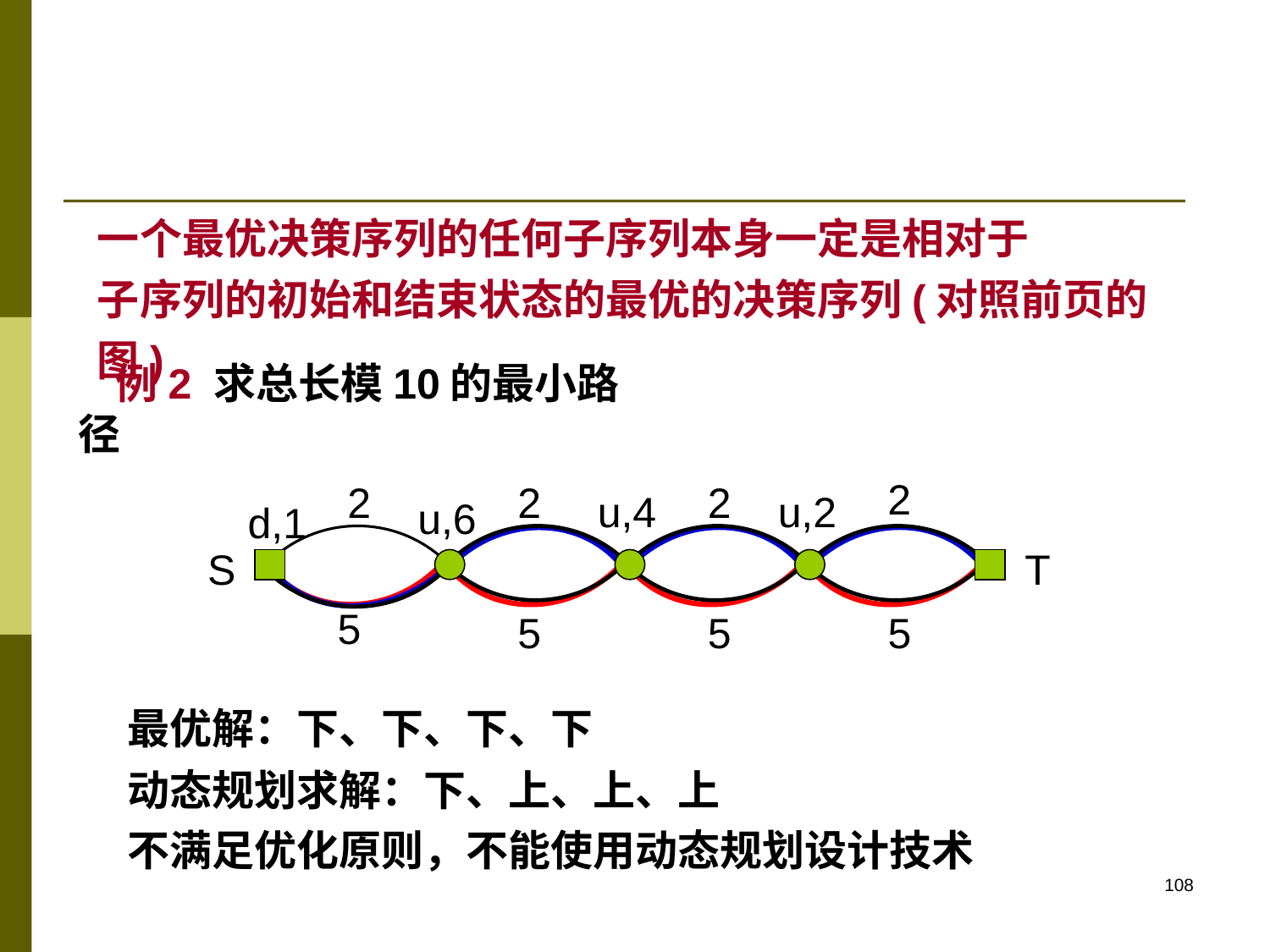

#
一个最优决策序列的任何子序列本身一定是相对于
子序列的初始和结束状态的最优的决策序列(对照前页的图)
例2 求总长模10的最小路径

2
2
2
2
u,4
u,2
u,6
d,1

S
T
5
5
5
5

最优解：下、下、下、下
动态规划求解：下、上、上、上
不满足优化原则，不能使用动态规划设计技术
108